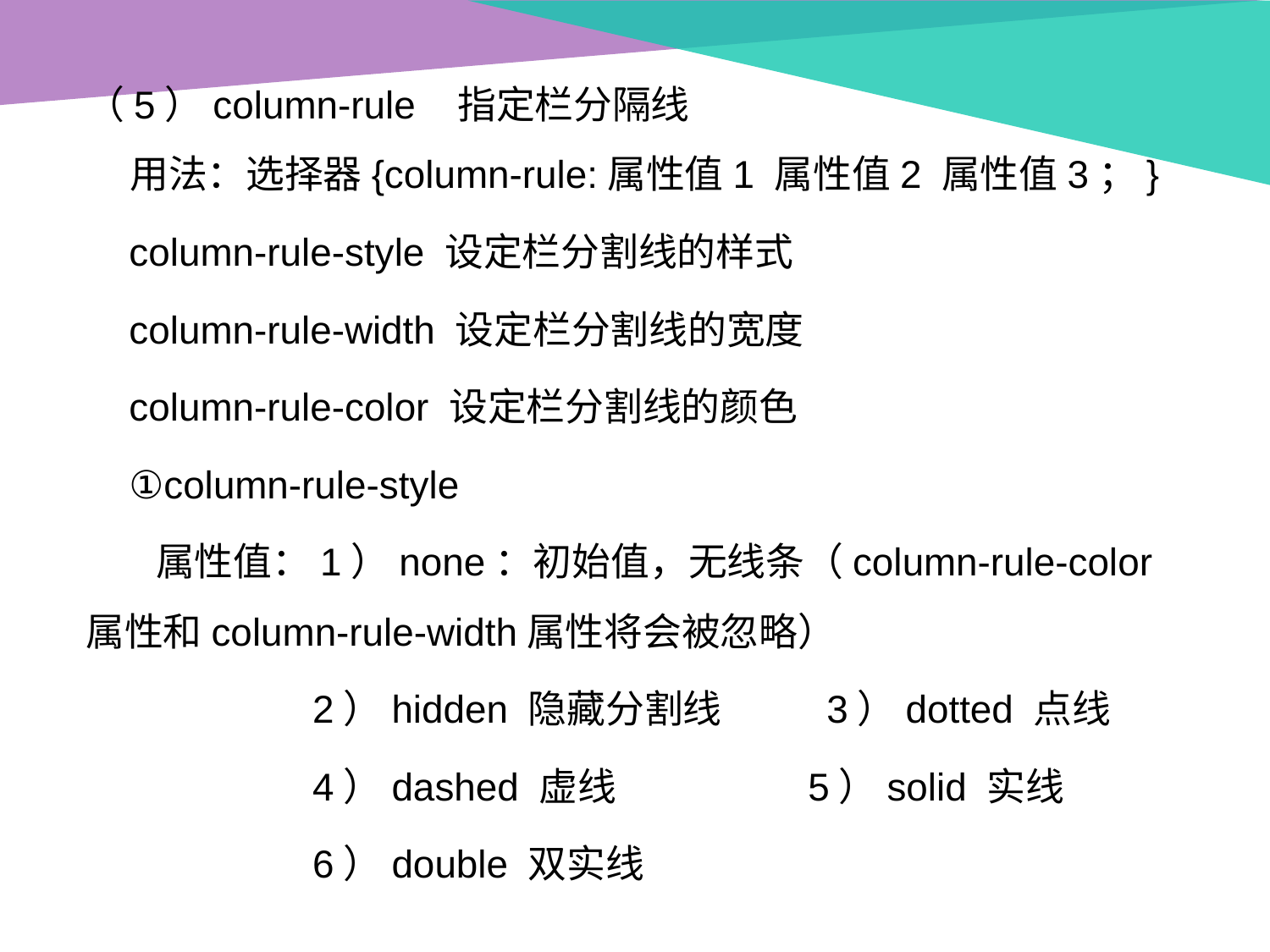

（5）column-rule   指定栏分隔线
    用法：选择器{column-rule:属性值1 属性值2 属性值3；}
    column-rule-style 设定栏分割线的样式
    column-rule-width 设定栏分割线的宽度
    column-rule-color 设定栏分割线的颜色
    ①column-rule-style
       属性值：1）none：初始值，无线条（column-rule-color属性和column-rule-width属性将会被忽略）
                     2）hidden 隐藏分割线           3）dotted 点线
                     4）dashed 虚线                     5）solid 实线
                     6）double 双实线